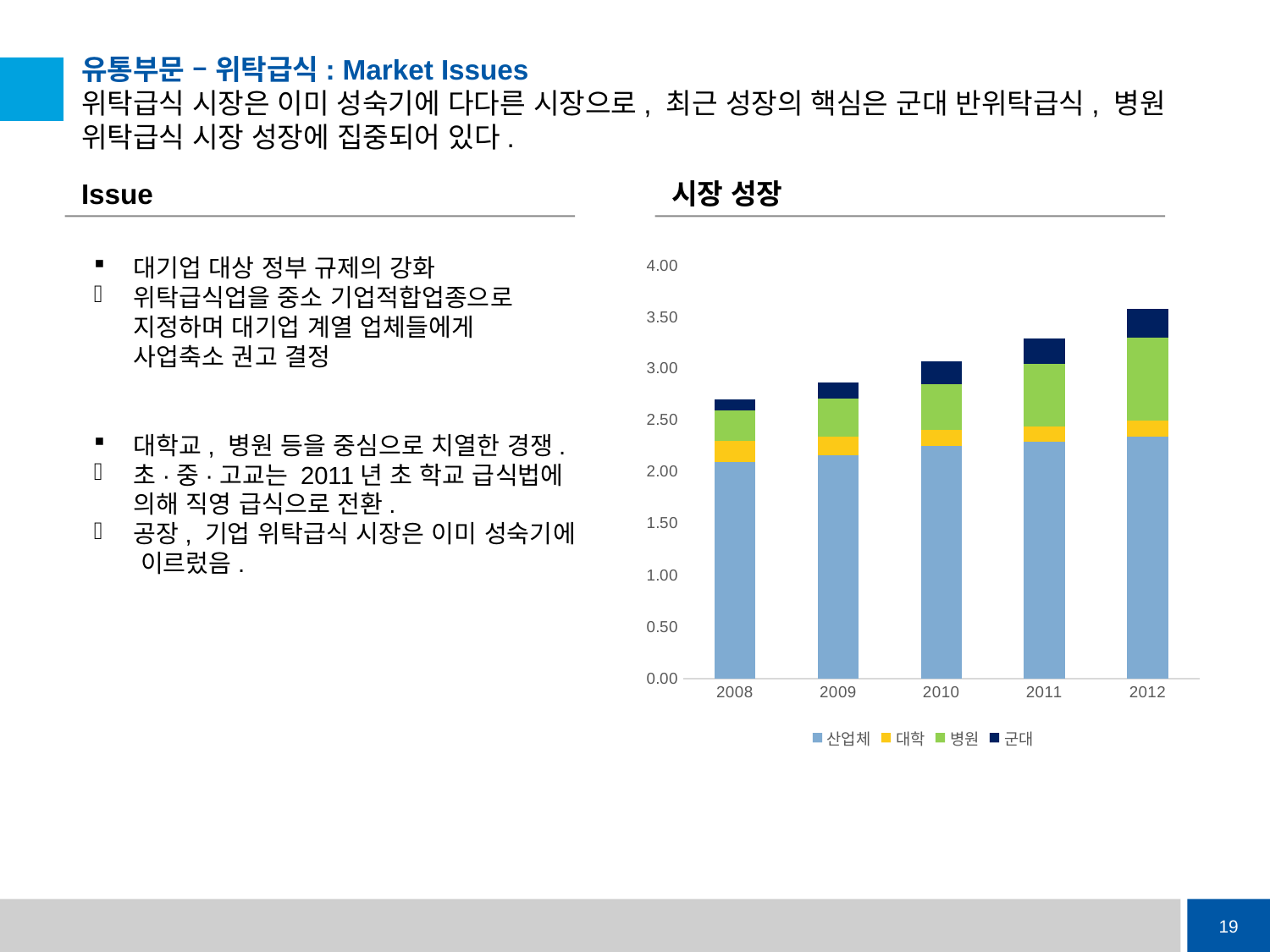

# 유통부문 – 위탁급식: Market Issues 위탁급식 시장은 이미 성숙기에 다다른 시장으로, 최근 성장의 핵심은 군대 반위탁급식, 병원 위탁급식 시장 성장에 집중되어 있다.
Issue
시장 성장

대기업 대상 정부 규제의 강화
위탁급식업을 중소 기업적합업종으로 
지정하며 대기업 계열 업체들에게 
사업축소 권고 결정

대학교, 병원 등을 중심으로 치열한 경쟁.
초·중·고교는 2011년 초 학교 급식법에 
의해 직영 급식으로 전환.
공장, 기업 위탁급식 시장은 이미 성숙기에 이르렀음.

### Chart

| Category | 산업체 | 대학 | 병원 | 군대 |
|---|---|---|---|---|
| 2008 | 2.1 | 0.2 | 0.30000000000000027 | 0.1 |
| 2009 | 2.163000000000001 | 0.18000000000000013 | 0.3700000000000003 | 0.15000000000000013 |
| 2010 | 2.2495200000000026 | 0.16 | 0.44 | 0.22 |
| 2011 | 2.2945104000000005 | 0.15000000000000013 | 0.6000000000000005 | 0.25 |
| 2012 | 2.3404006080000004 | 0.16 | 0.8 | 0.278 |